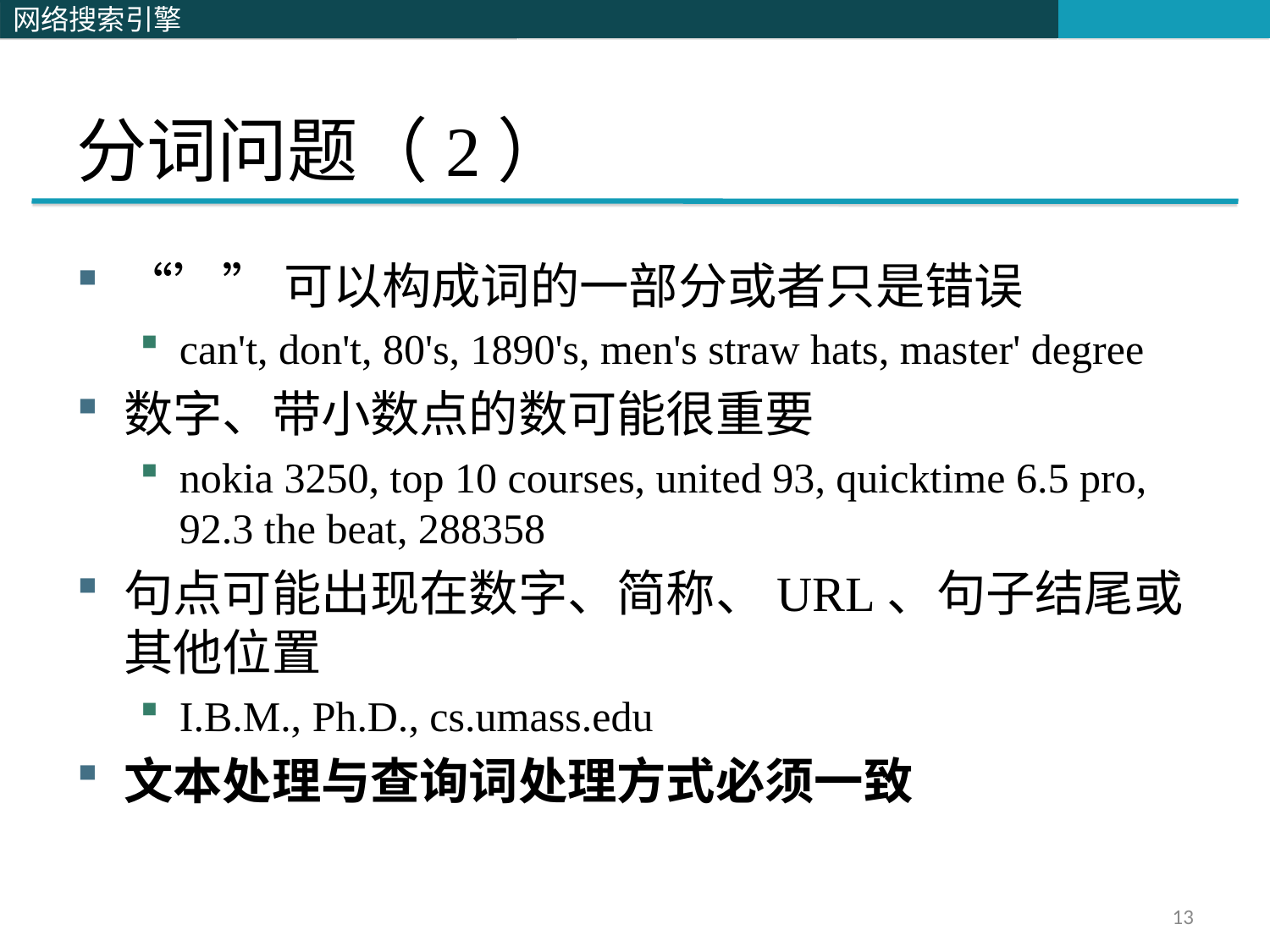

# 分词问题（2）
“’”可以构成词的一部分或者只是错误
can't, don't, 80's, 1890's, men's straw hats, master' degree
数字、带小数点的数可能很重要
nokia 3250, top 10 courses, united 93, quicktime 6.5 pro, 92.3 the beat, 288358
句点可能出现在数字、简称、URL、句子结尾或其他位置
I.B.M., Ph.D., cs.umass.edu
文本处理与查询词处理方式必须一致
13